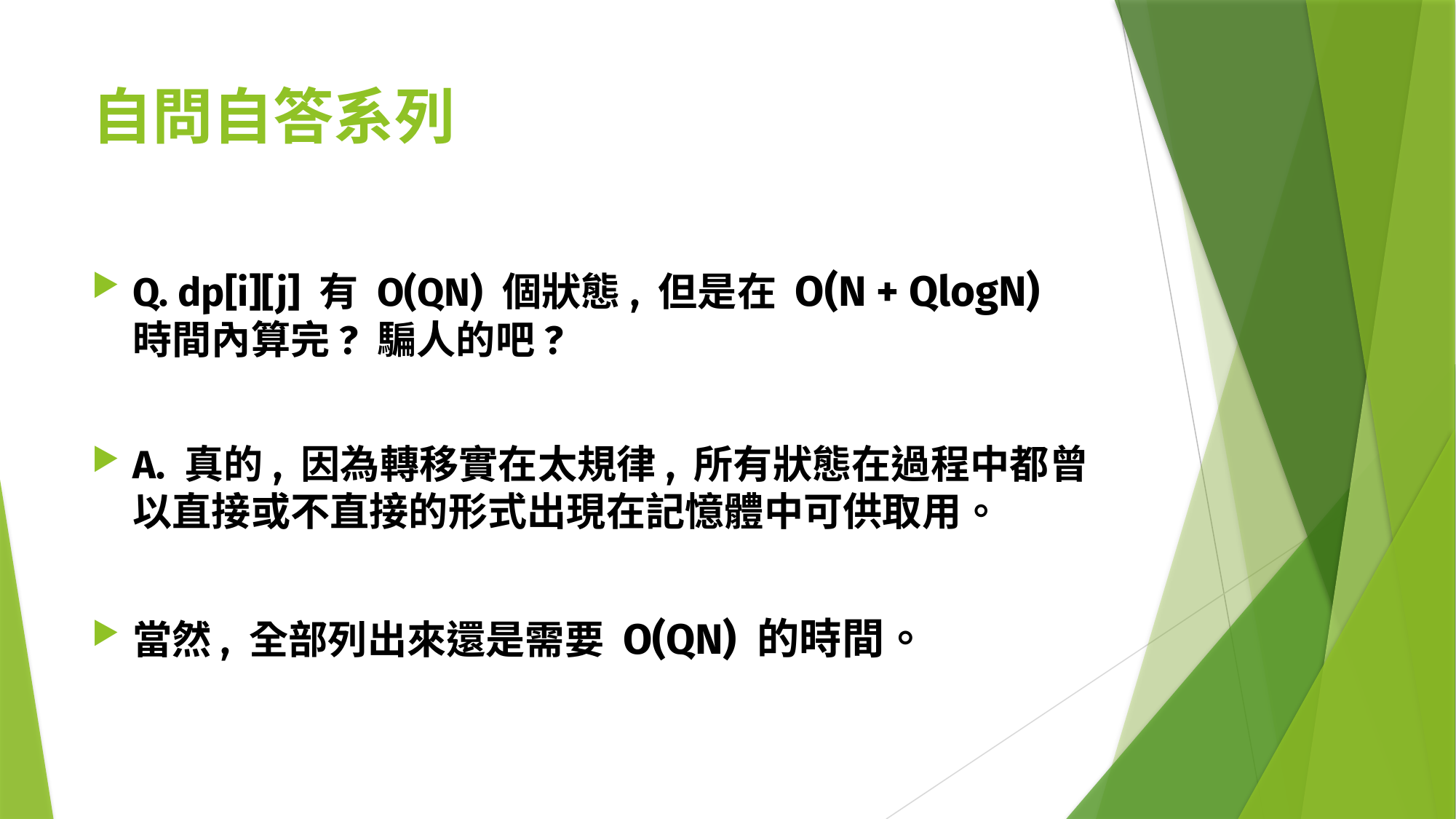

# 自問自答系列
Q. dp[i][j] 有 O(QN) 個狀態, 但是在 O(N + QlogN) 時間內算完? 騙人的吧?

A. 真的, 因為轉移實在太規律, 所有狀態在過程中都曾以直接或不直接的形式出現在記憶體中可供取用。

當然, 全部列出來還是需要 O(QN) 的時間。